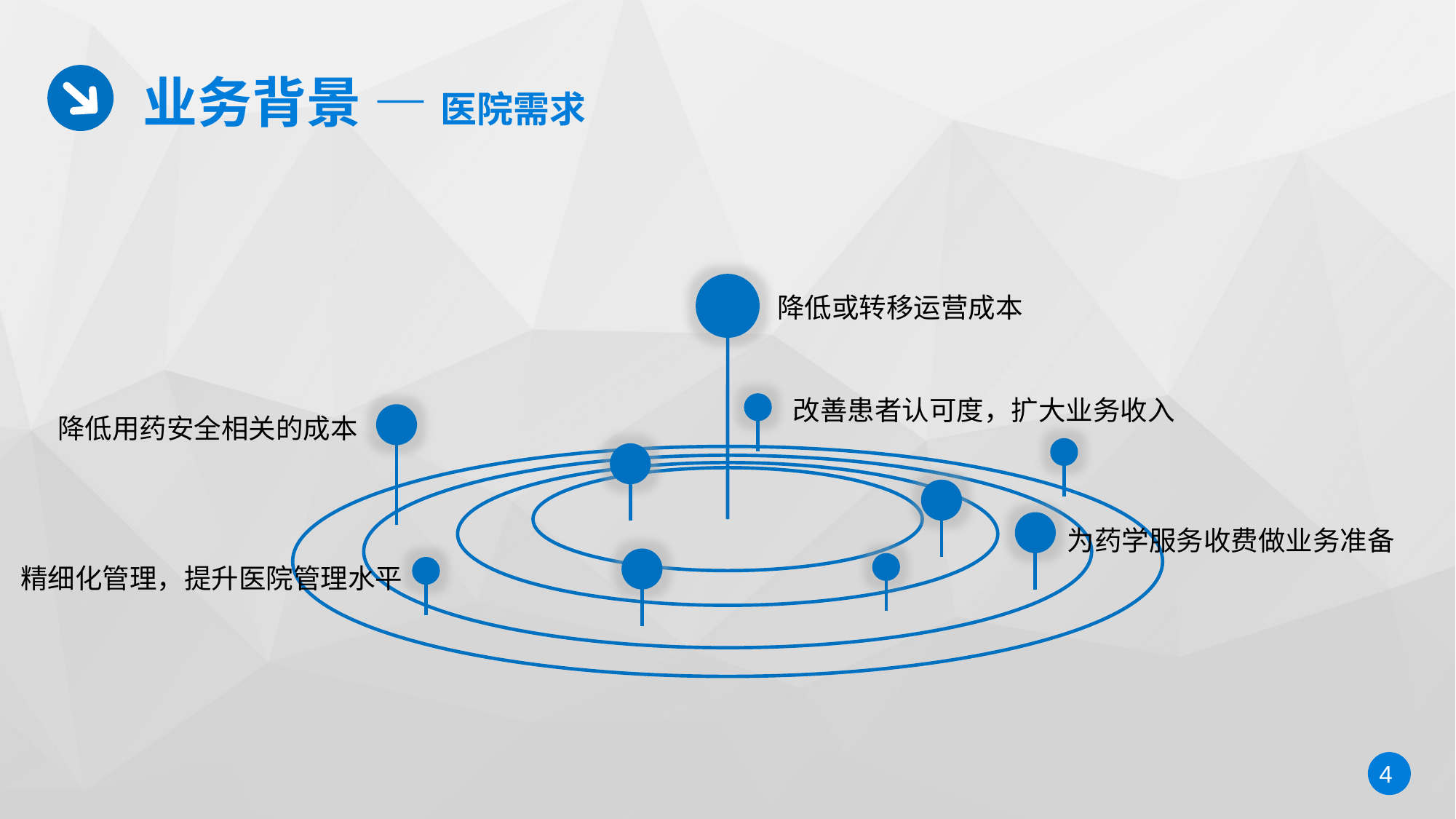

业务背景 — 医院需求
降低或转移运营成本

改善患者认可度，扩大业务收入
降低用药安全相关的成本

为药学服务收费做业务准备

精细化管理，提升医院管理水平